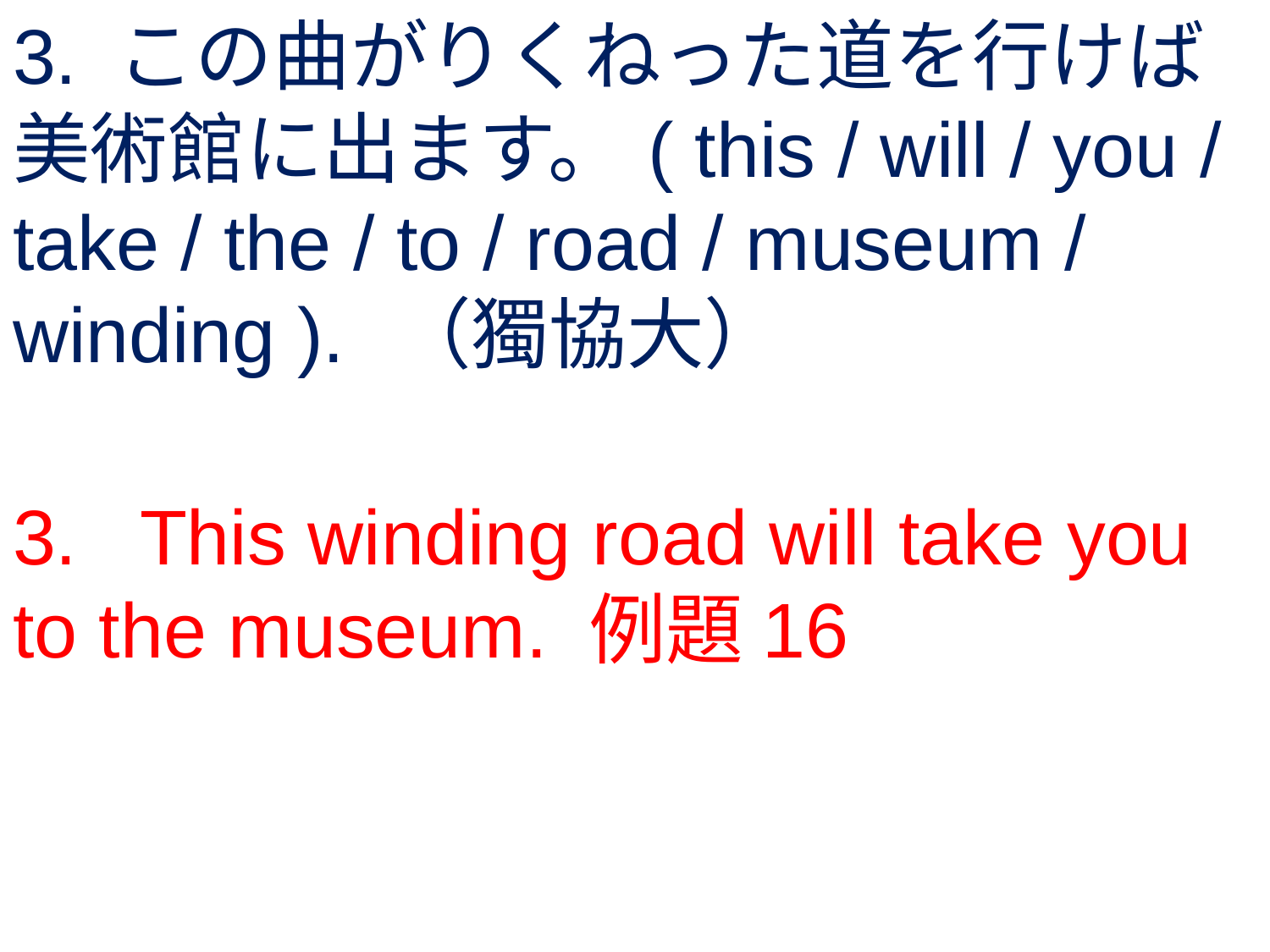

# 3. この曲がりくねった道を行けば美術館に出ます。	( this / will / you / take / the / to / road / museum / winding ).	（獨協大）
3.	This winding road will take you to the museum. 例題16